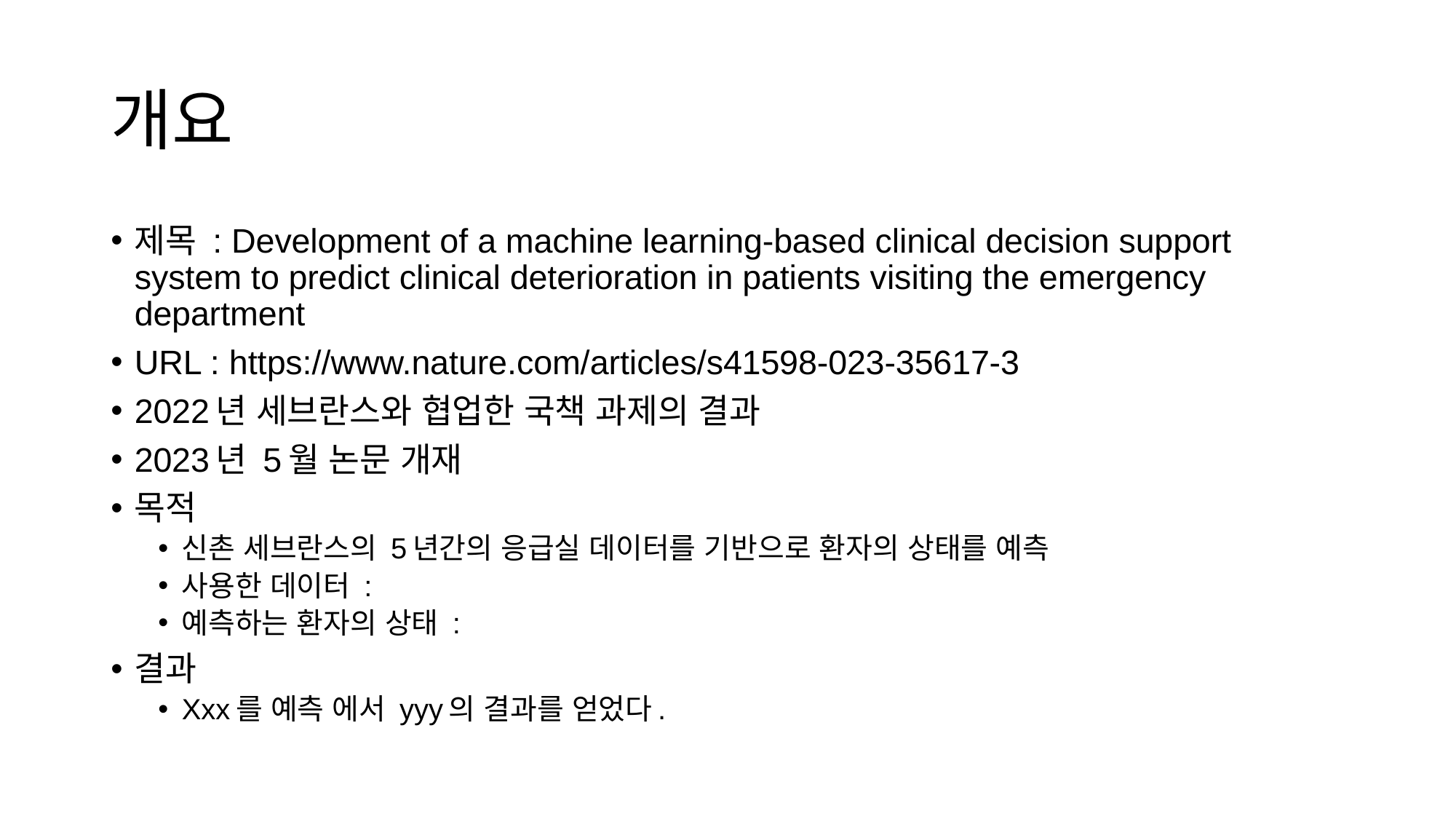

# 개요
제목 : Development of a machine learning‑based clinical decision support system to predict clinical deterioration in patients visiting the emergency department
URL : https://www.nature.com/articles/s41598-023-35617-3
2022년 세브란스와 협업한 국책 과제의 결과
2023년 5월 논문 개재
목적
신촌 세브란스의 5년간의 응급실 데이터를 기반으로 환자의 상태를 예측
사용한 데이터 :
예측하는 환자의 상태 :
결과
Xxx를 예측 에서 yyy의 결과를 얻었다.